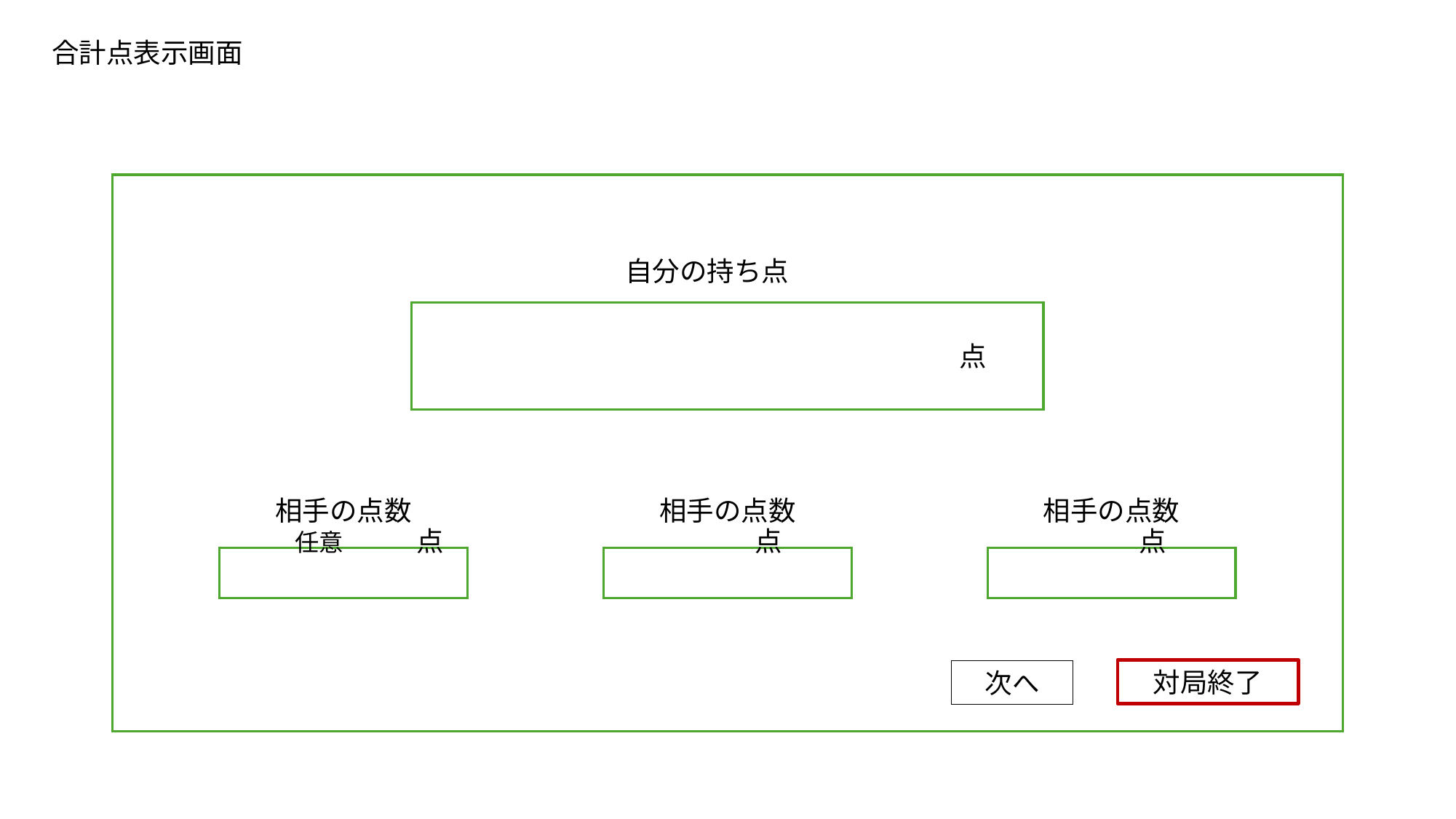

合計点表示画面

自分の持ち点
　　　　　　　　　　　　　　　　　　点
相手の点数
相手の点数
相手の点数
　　任意　　　点
　　　　　点
　　　　　点
対局終了
次へ